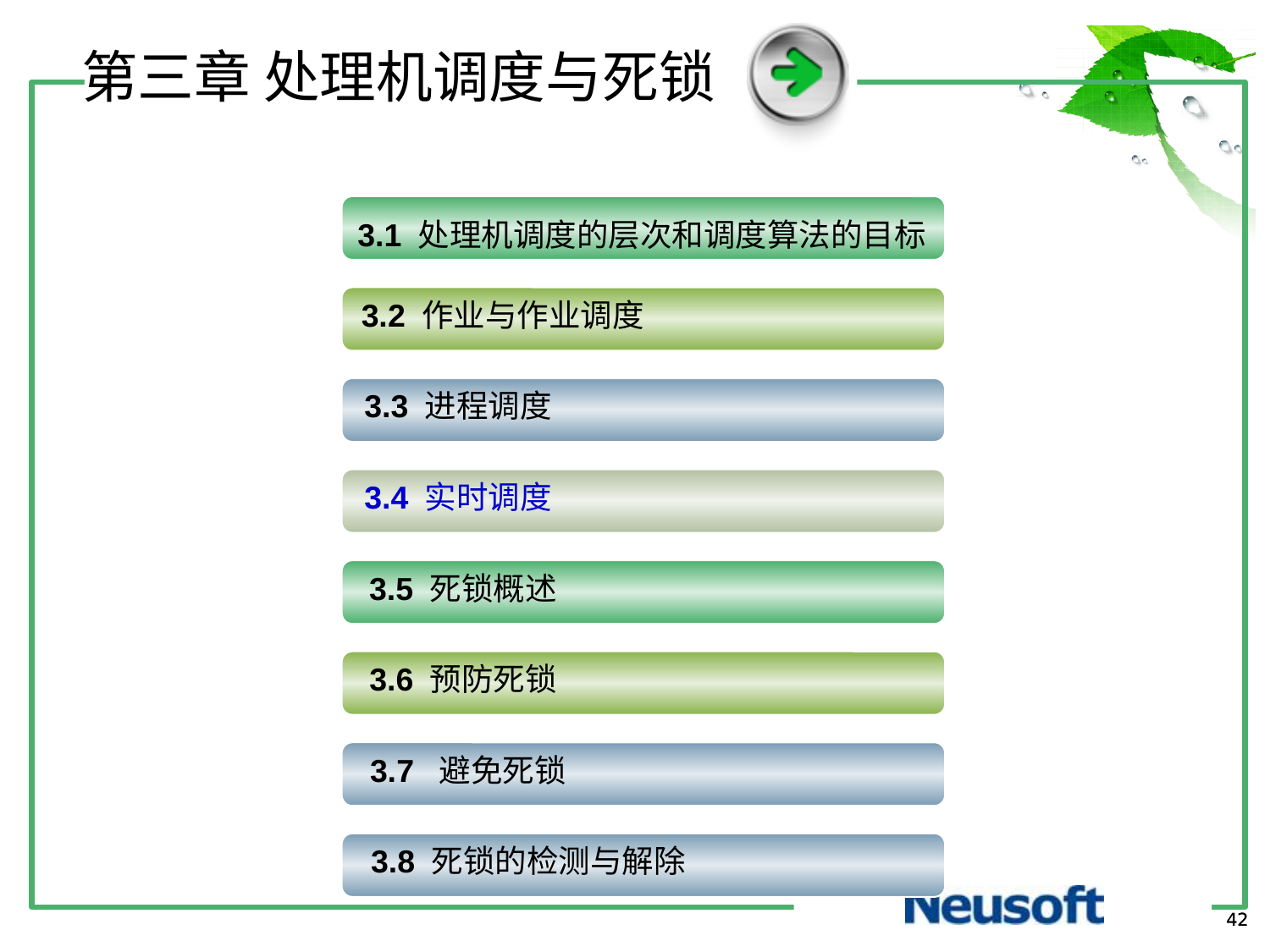

第三章 处理机调度与死锁

3.1 处理机调度的层次和调度算法的目标

3.2 作业与作业调度

3.3 进程调度

3.4 实时调度

3.5 死锁概述

3.6 预防死锁

3.7  避免死锁

3.8 死锁的检测与解除
42
42